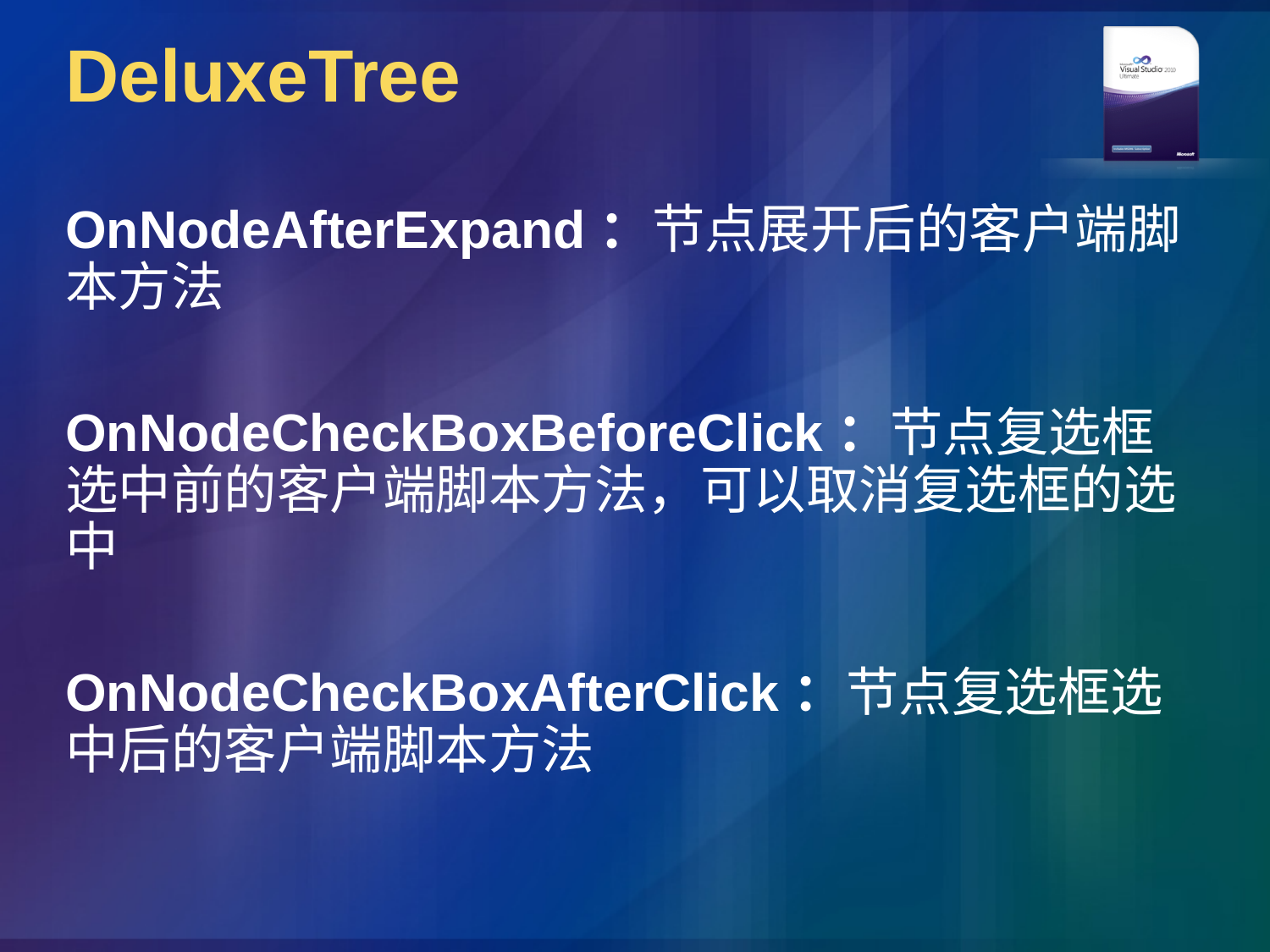

# DeluxeTree
OnNodeAfterExpand：节点展开后的客户端脚本方法

OnNodeCheckBoxBeforeClick：节点复选框选中前的客户端脚本方法，可以取消复选框的选中

OnNodeCheckBoxAfterClick：节点复选框选中后的客户端脚本方法